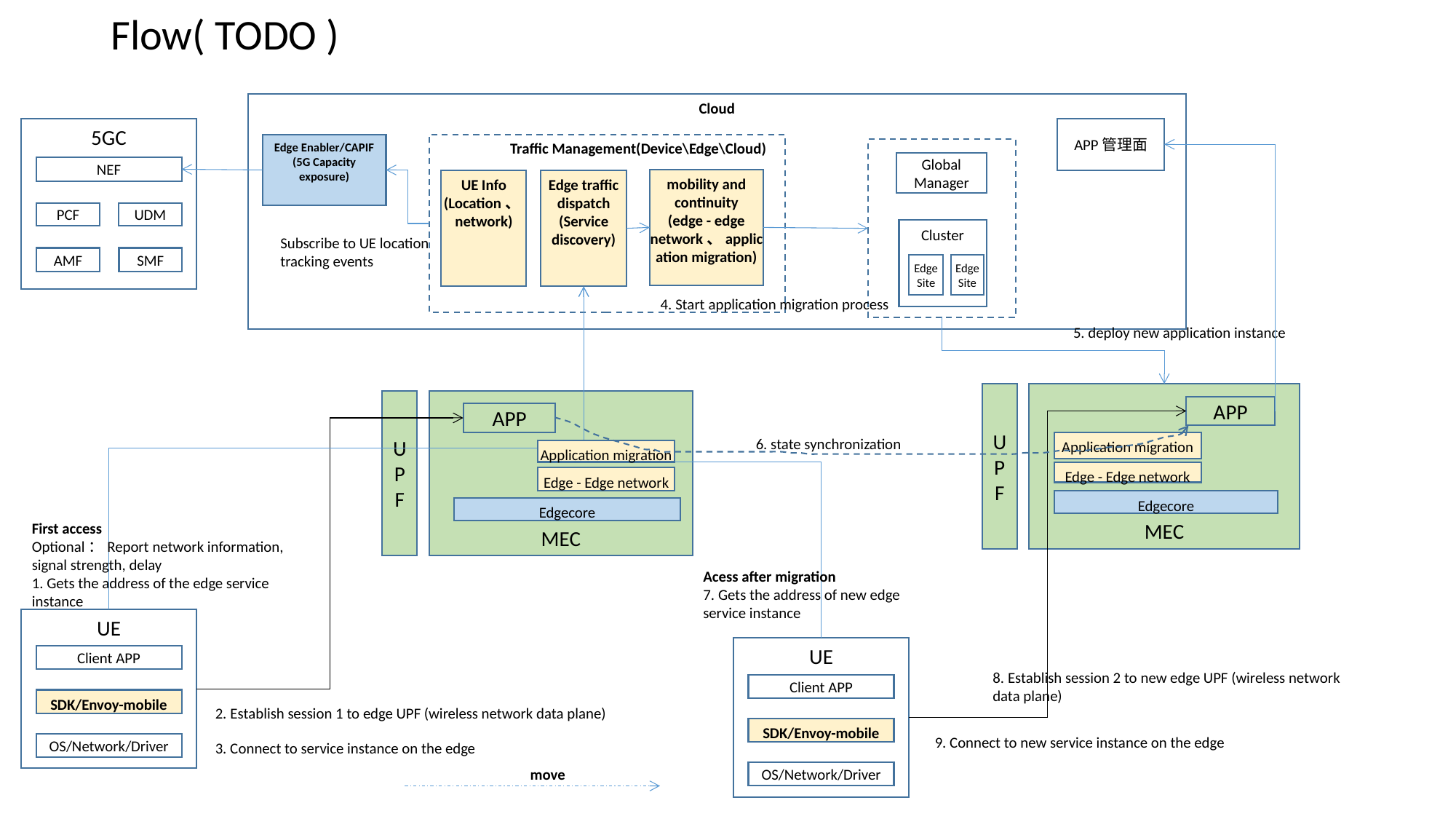

# Flow( TODO )
Cloud
5GC
APP管理面
Traffic Management(Device\Edge\Cloud)

Edge Enabler/CAPIF
(5G Capacity exposure)

Global Manager
NEF
mobility and continuity
(edge - edge network、application migration)
UE Info
(Location、network)
Edge traffic dispatch
(Service discovery)
PCF
UDM
Cluster
Subscribe to UE location tracking events
AMF
SMF
Edge Site
Edge Site
4. Start application migration process
5. deploy new application instance
UPF
MEC
UPF
MEC
APP
APP

6. state synchronization
Application migration
Application migration
Edge - Edge network
Edge - Edge network
Edgecore
Edgecore
First access
Optional：Report network information, signal strength, delay
1. Gets the address of the edge service instance
Acess after migration
7. Gets the address of new edge service instance
UE
UE
Client APP
8. Establish session 2 to new edge UPF (wireless network data plane)
Client APP
SDK/Envoy-mobile
2. Establish session 1 to edge UPF (wireless network data plane)
SDK/Envoy-mobile
9. Connect to new service instance on the edge
3. Connect to service instance on the edge
OS/Network/Driver
move
OS/Network/Driver